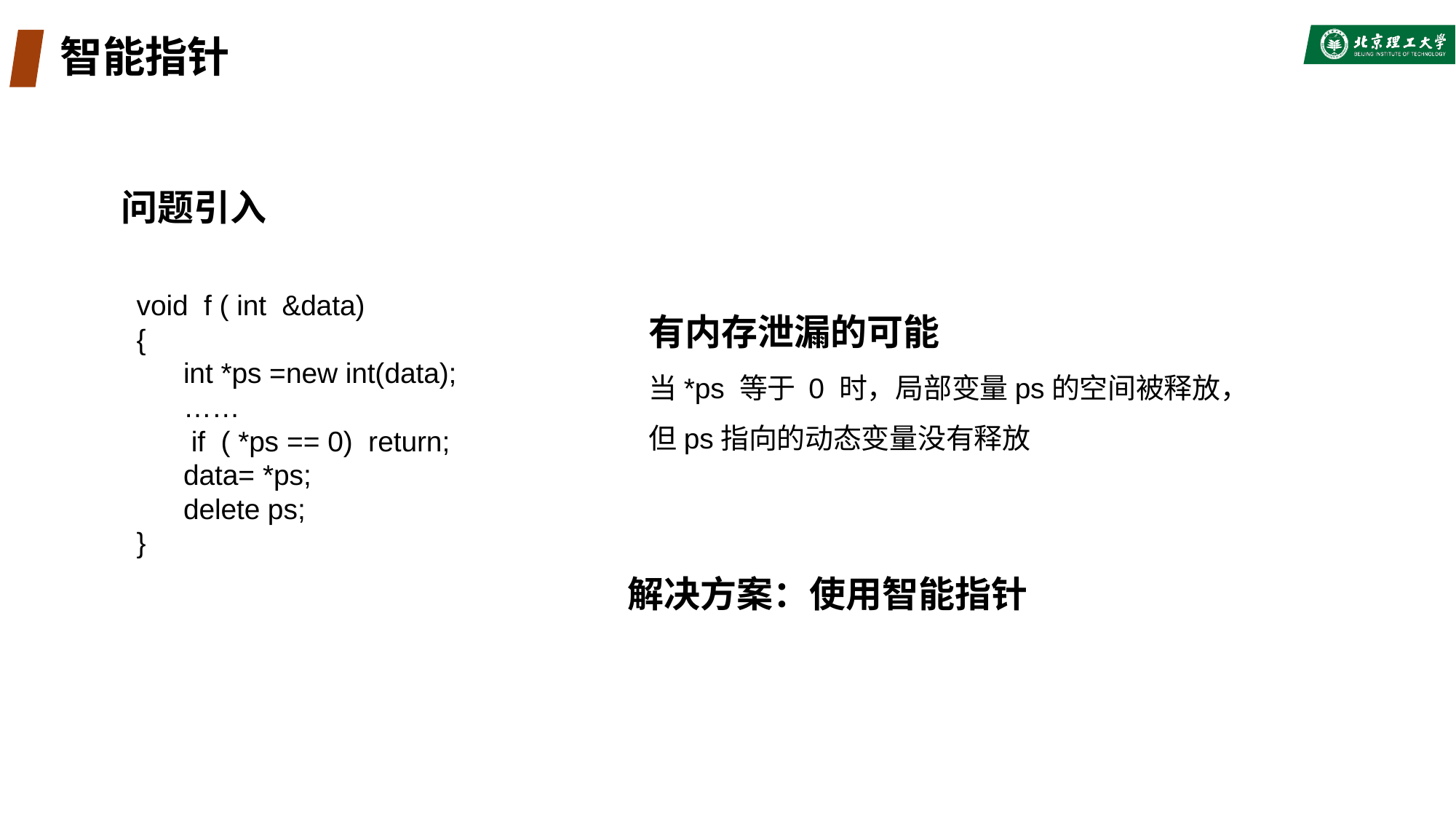

# 智能指针
 问题引入
void  f ( int  &data)
{
      int *ps =new int(data);
      ……
       if  ( *ps == 0)  return;
      data= *ps;
      delete ps;
}
有内存泄漏的可能
当*ps 等于 0 时，局部变量ps的空间被释放，但ps指向的动态变量没有释放
解决方案：使用智能指针